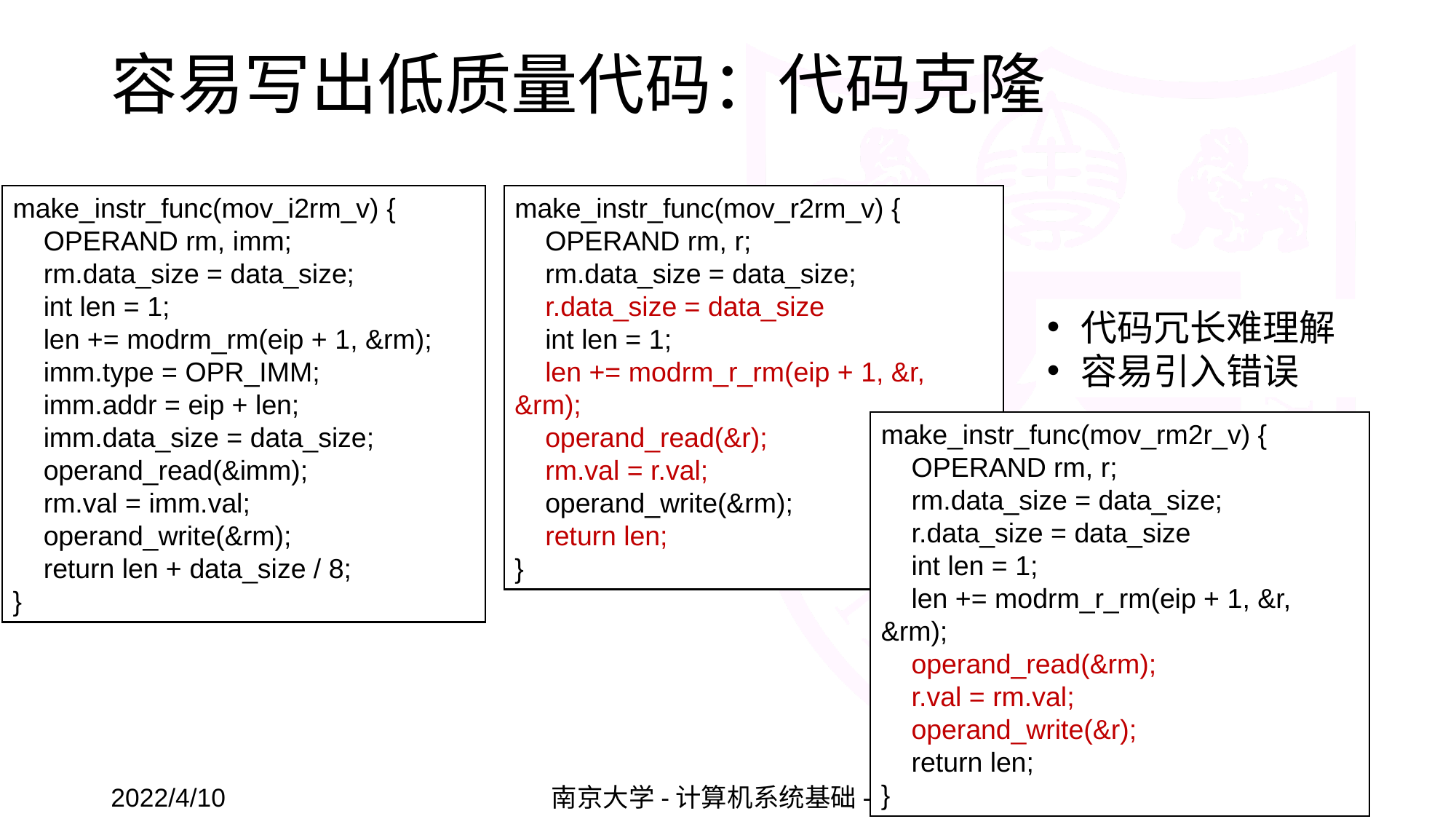

# 容易写出低质量代码：代码克隆
make_instr_func(mov_i2rm_v) {
    OPERAND rm, imm;
    rm.data_size = data_size;
    int len = 1;
    len += modrm_rm(eip + 1, &rm);
    imm.type = OPR_IMM;
    imm.addr = eip + len;
    imm.data_size = data_size;
    operand_read(&imm);
    rm.val = imm.val;
    operand_write(&rm);
    return len + data_size / 8;
}
make_instr_func(mov_r2rm_v) {
    OPERAND rm, r;
    rm.data_size = data_size;
    r.data_size = data_size
    int len = 1;
    len += modrm_r_rm(eip + 1, &r, &rm);
    operand_read(&r);
    rm.val = r.val;
    operand_write(&rm);
    return len;
}
代码冗长难理解
容易引入错误
make_instr_func(mov_rm2r_v) {
    OPERAND rm, r;
    rm.data_size = data_size;
    r.data_size = data_size
    int len = 1;
    len += modrm_r_rm(eip + 1, &r, &rm);
    operand_read(&rm);
    r.val = rm.val;
    operand_write(&r);
    return len;
}
2022/4/10
南京大学-计算机系统基础-PA
39